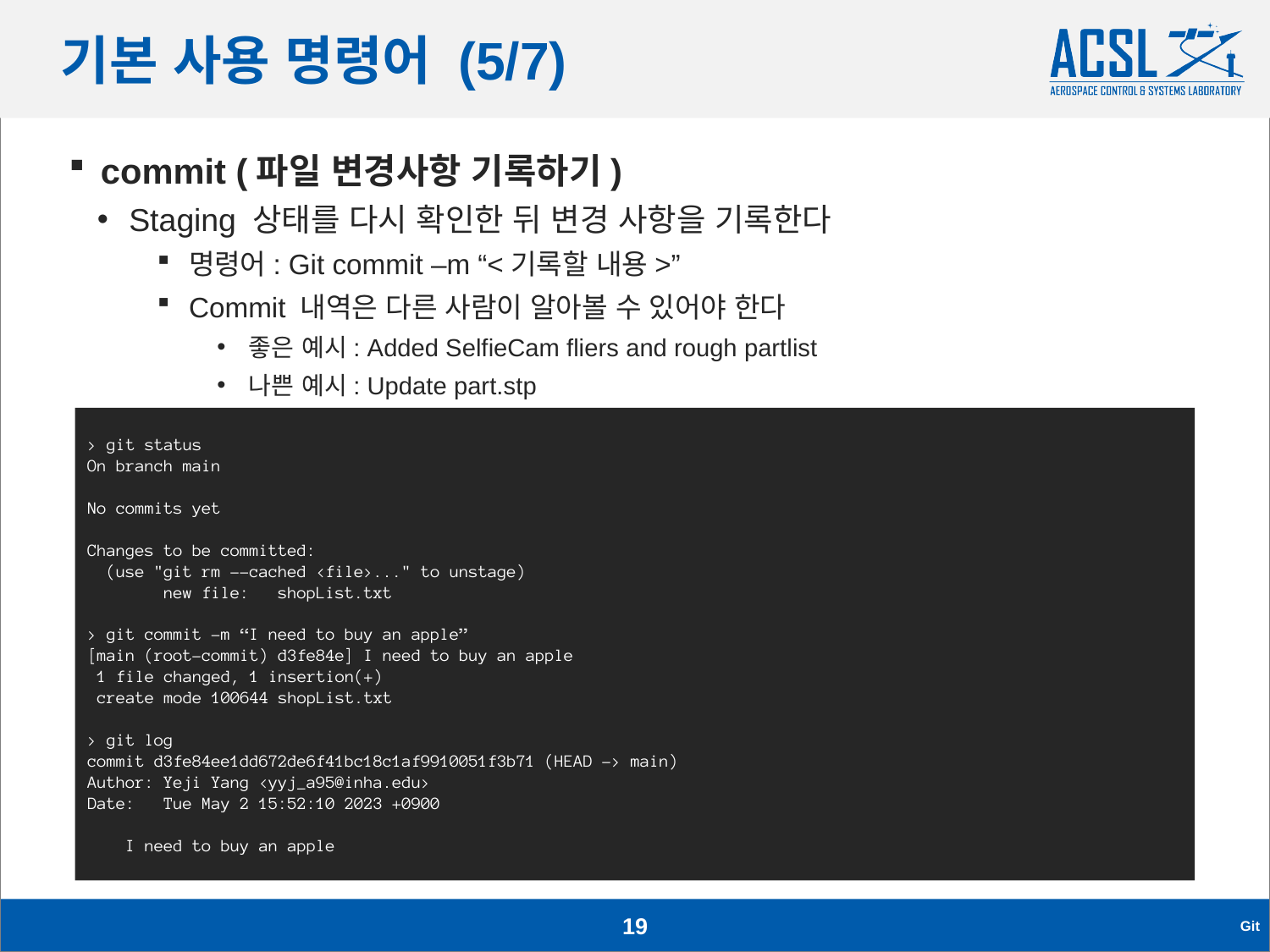

# 기본 사용 명령어 (5/7)
commit (파일 변경사항 기록하기)
Staging 상태를 다시 확인한 뒤 변경 사항을 기록한다
명령어: Git commit –m “<기록할 내용>”
Commit 내역은 다른 사람이 알아볼 수 있어야 한다
좋은 예시: Added SelfieCam fliers and rough partlist
나쁜 예시: Update part.stp
> git status
On branch main

No commits yet

Changes to be committed:
  (use "git rm --cached <file>..." to unstage)
        new file:   shopList.txt

> git commit -m “I need to buy an apple”
[main (root-commit) d3fe84e] I need to buy an apple
 1 file changed, 1 insertion(+)
 create mode 100644 shopList.txt

> git log
commit d3fe84ee1dd672de6f41bc18c1af9910051f3b71 (HEAD -> main)
Author: Yeji Yang <yyj_a95@inha.edu>
Date:   Tue May 2 15:52:10 2023 +0900

    I need to buy an apple
19
Git